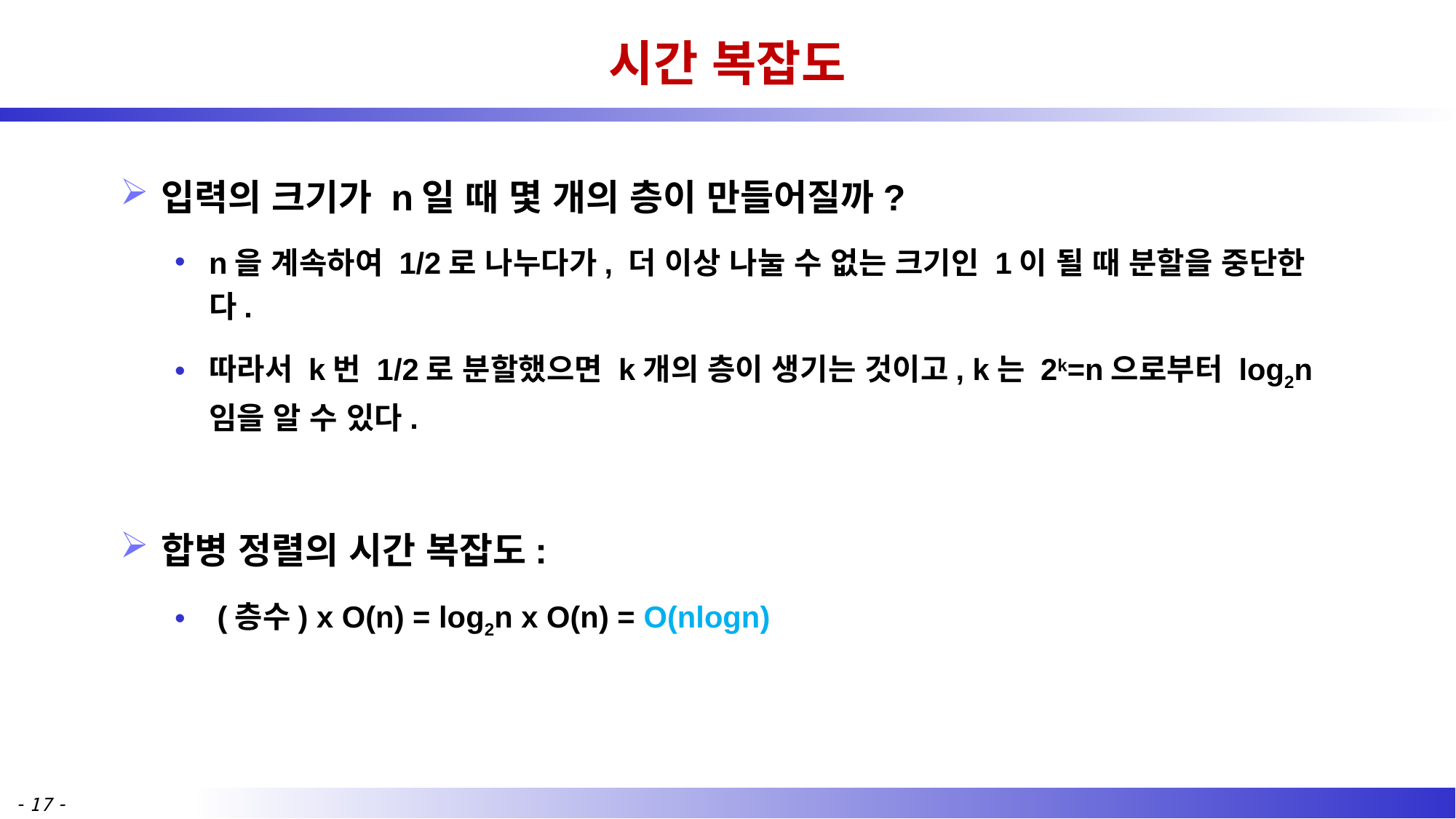

# 시간 복잡도
입력의 크기가 n일 때 몇 개의 층이 만들어질까?
n을 계속하여 1/2로 나누다가, 더 이상 나눌 수 없는 크기인 1이 될 때 분할을 중단한다.
따라서 k번 1/2로 분할했으면 k개의 층이 생기는 것이고, k는 2k=n으로부터 log2n임을 알 수 있다.

합병 정렬의 시간 복잡도:
 (층수) x O(n) = log2n x O(n) = O(nlogn)
- 17 -